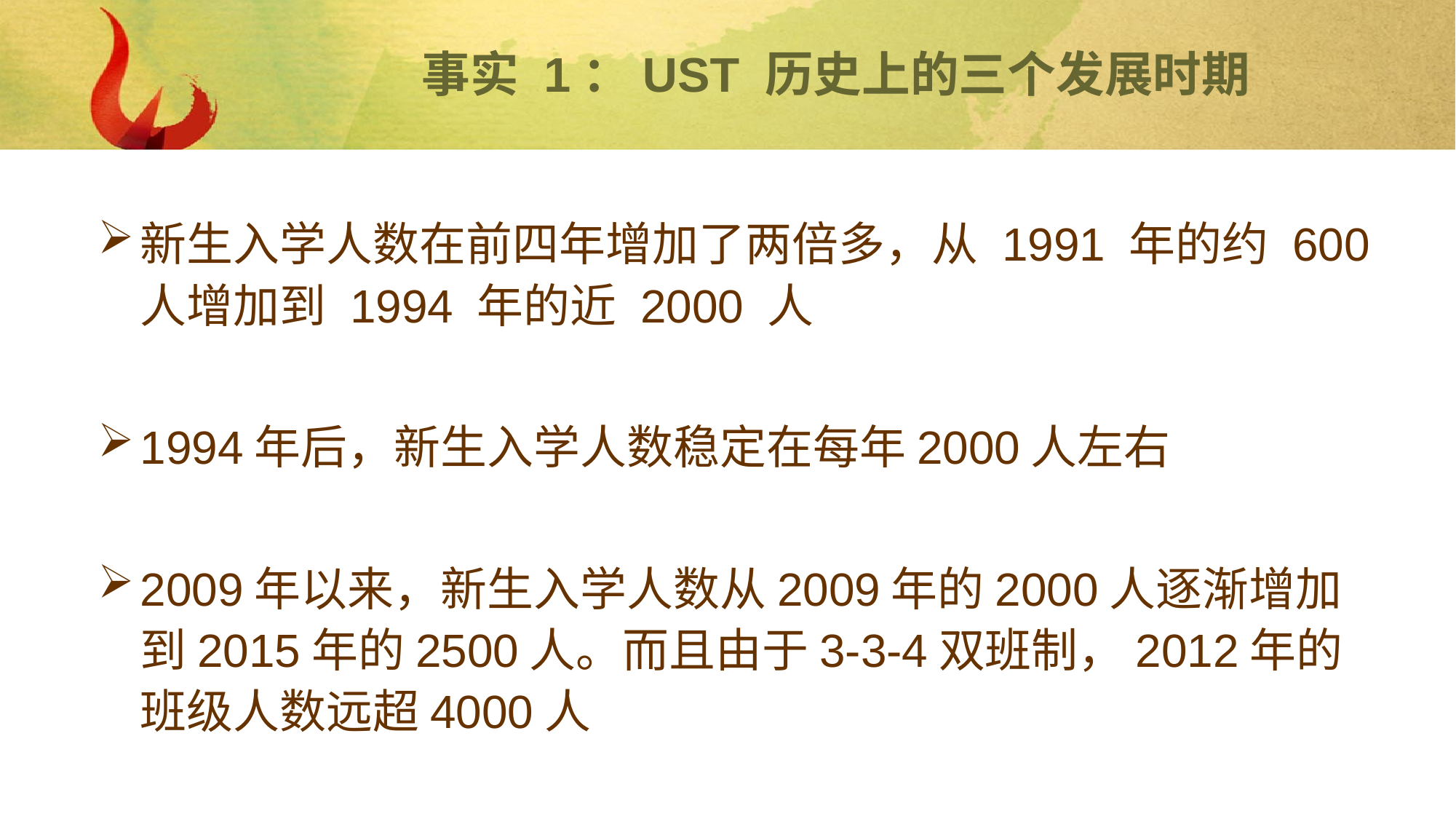

# 事实 1：UST 历史上的三个发展时期
新生入学人数在前四年增加了两倍多，从 1991 年的约 600 人增加到 1994 年的近 2000 人

1994年后，新生入学人数稳定在每年2000人左右

2009年以来，新生入学人数从2009年的2000人逐渐增加到2015年的2500人。而且由于3-3-4双班制，2012年的班级人数远超4000人
4